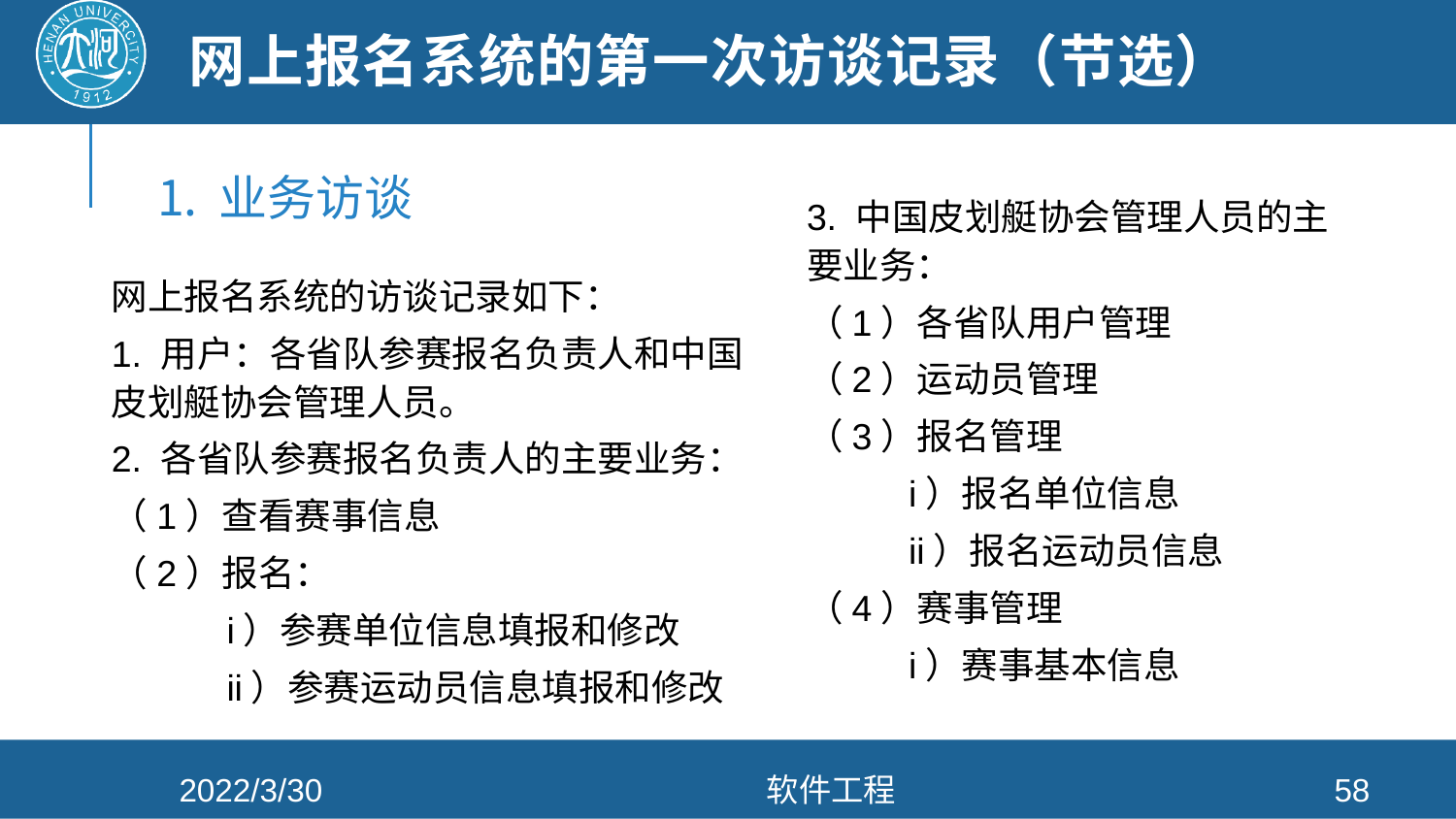

# 网上报名系统的第一次访谈记录（节选）
业务访谈
3. 中国皮划艇协会管理人员的主要业务：
（1）各省队用户管理
（2）运动员管理
（3）报名管理
          i）报名单位信息
          ii）报名运动员信息
（4）赛事管理
          i）赛事基本信息
网上报名系统的访谈记录如下：
1. 用户：各省队参赛报名负责人和中国皮划艇协会管理人员。
2. 各省队参赛报名负责人的主要业务：
（1）查看赛事信息
（2）报名：
          i）参赛单位信息填报和修改
          ii）参赛运动员信息填报和修改
2022/3/30
软件工程
58